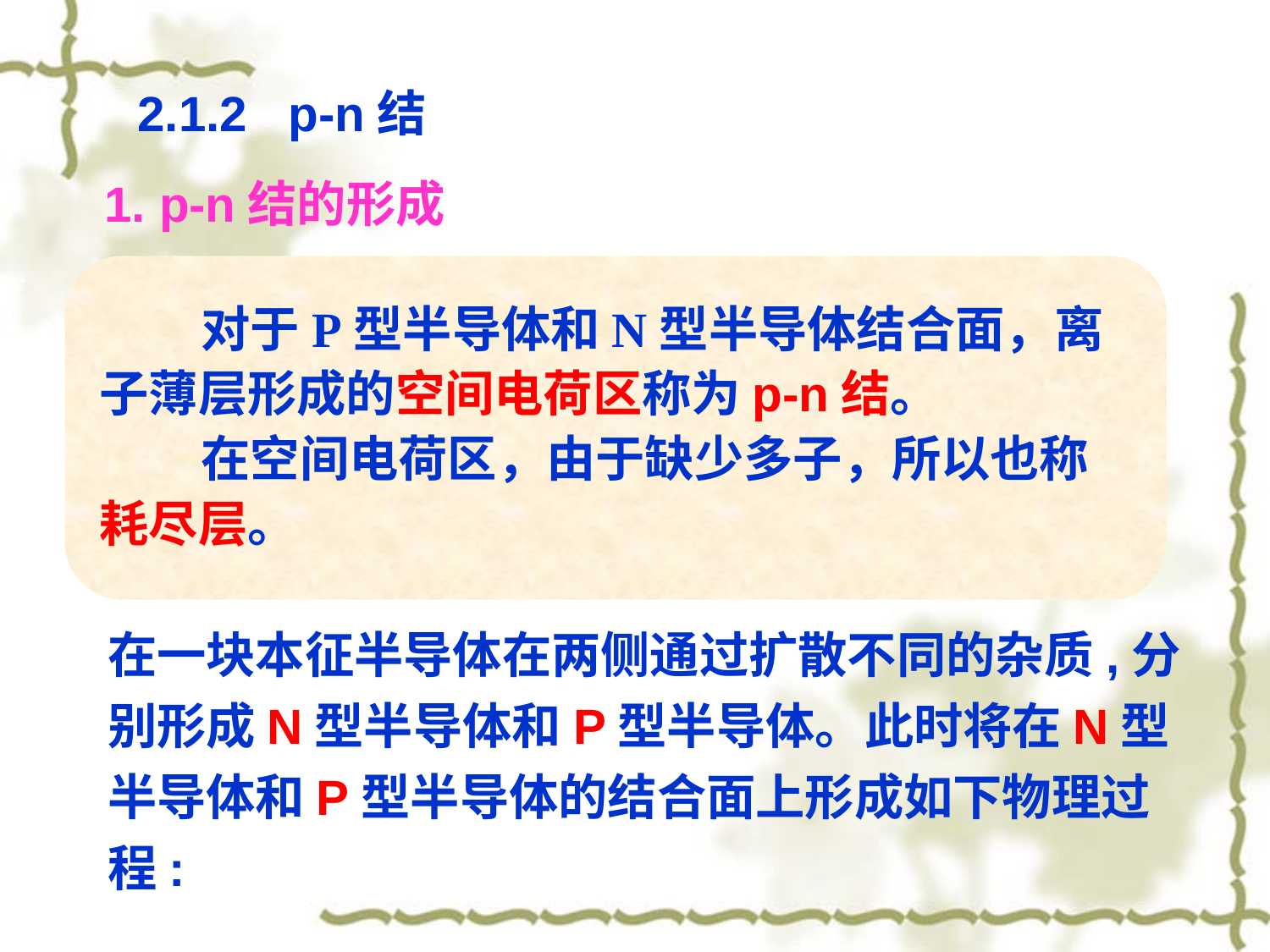

2.1.2   p-n结
1. p-n结的形成

        对于P型半导体和N型半导体结合面，离子薄层形成的空间电荷区称为p-n结。
        在空间电荷区，由于缺少多子，所以也称耗尽层。
在一块本征半导体在两侧通过扩散不同的杂质,分别形成N型半导体和P型半导体。此时将在N型半导体和P型半导体的结合面上形成如下物理过程:
19